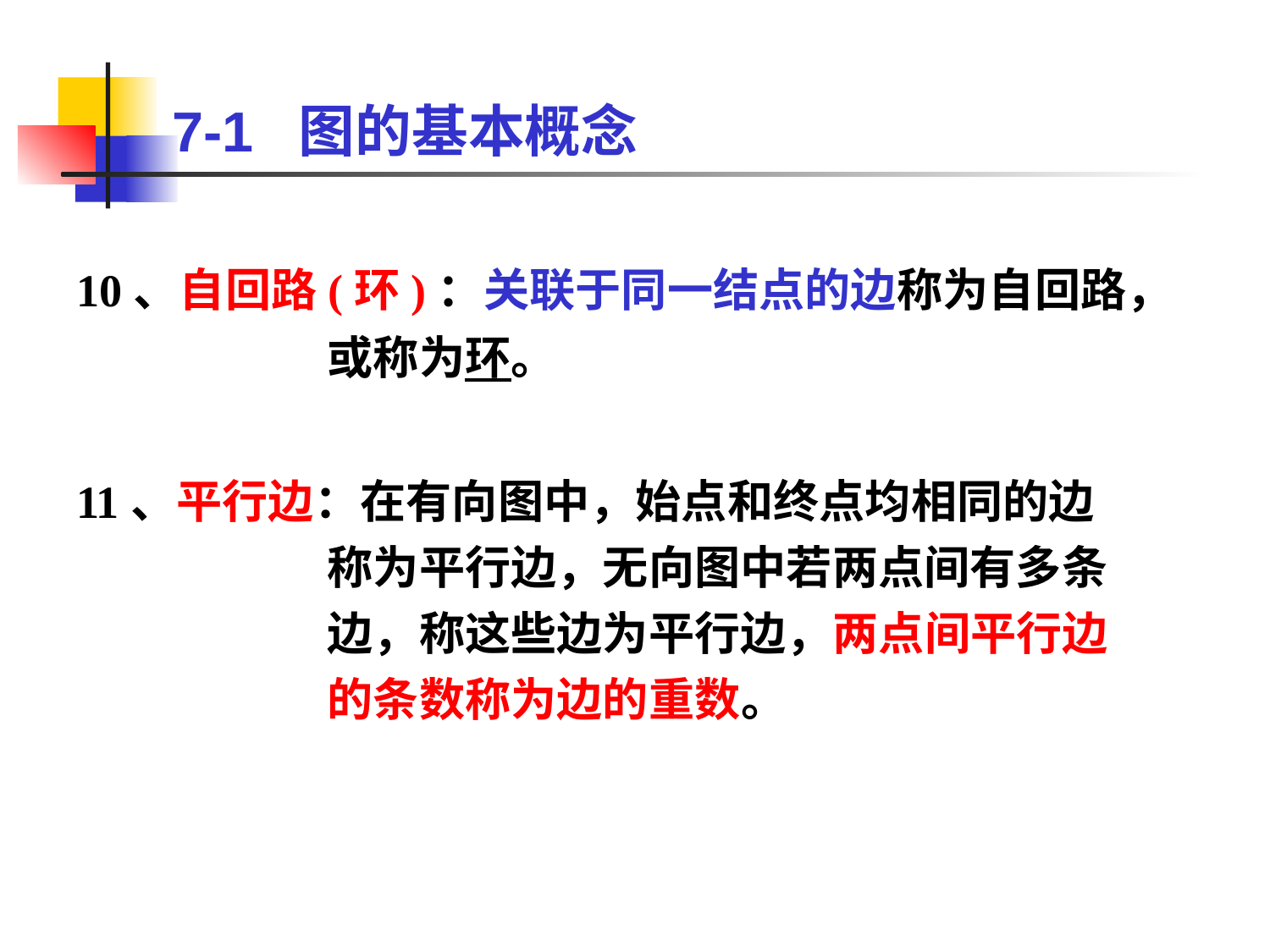

# 7-1  图的基本概念
10、自回路(环)：关联于同一结点的边称为自回路，或称为环。

11、平行边：在有向图中，始点和终点均相同的边称为平行边，无向图中若两点间有多条边，称这些边为平行边，两点间平行边的条数称为边的重数。

11